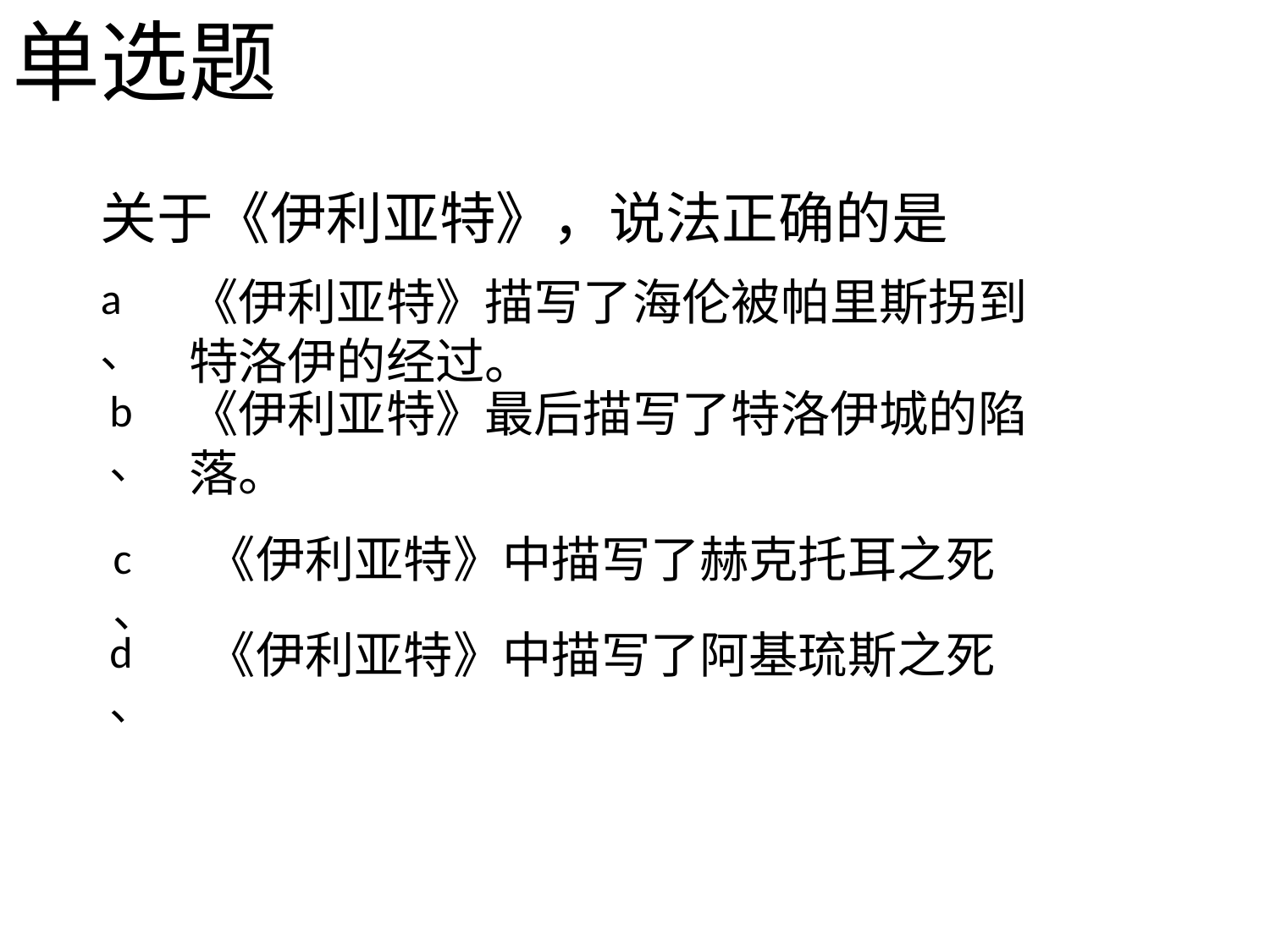

单选题
关于《伊利亚特》，说法正确的是

a、
《伊利亚特》描写了海伦被帕里斯拐到特洛伊的经过。
b、
《伊利亚特》最后描写了特洛伊城的陷落。
《伊利亚特》中描写了赫克托耳之死
c、
d、
《伊利亚特》中描写了阿基琉斯之死